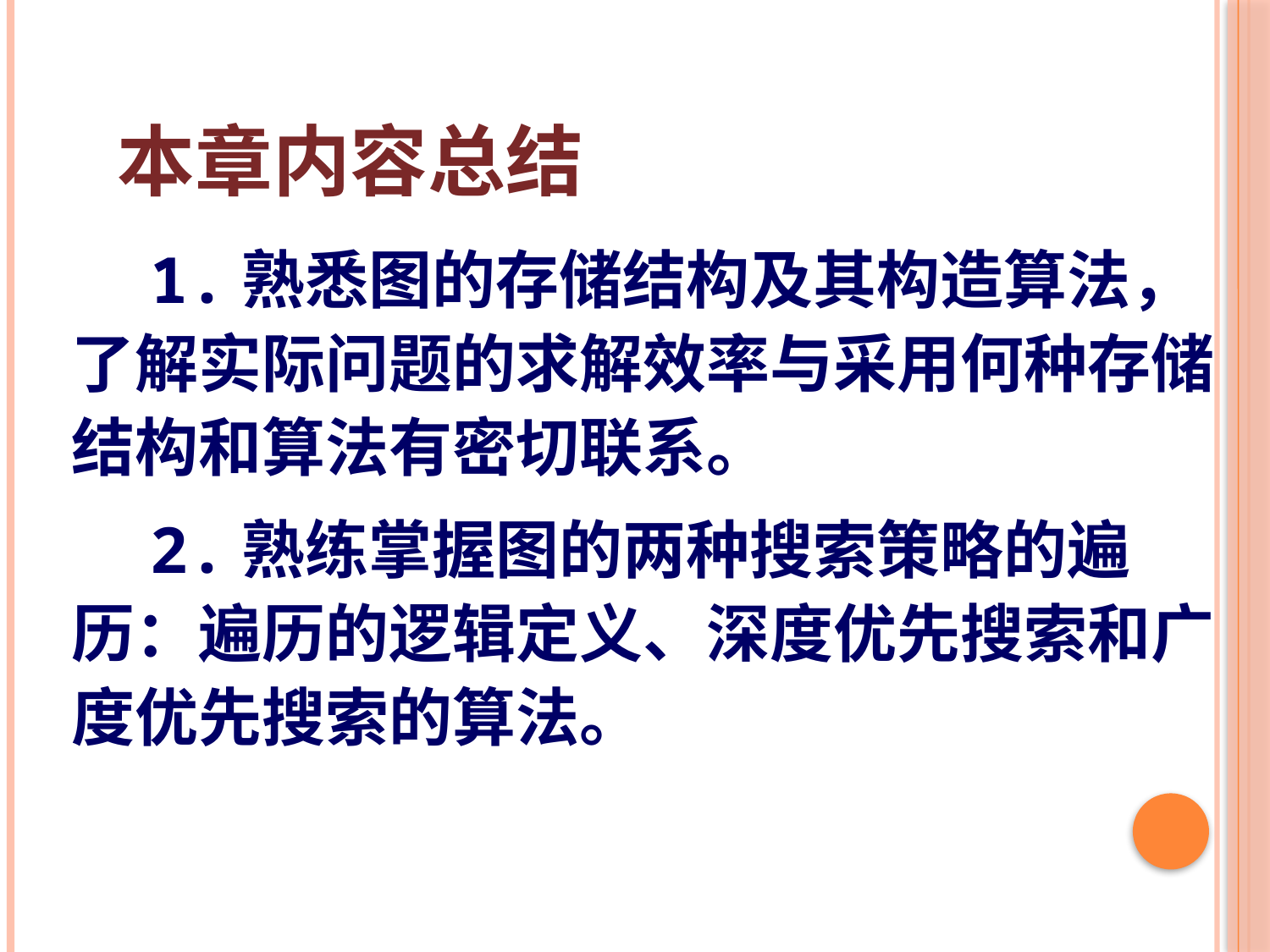

本章内容总结
　1.熟悉图的存储结构及其构造算法，了解实际问题的求解效率与采用何种存储结构和算法有密切联系。
　2.熟练掌握图的两种搜索策略的遍历：遍历的逻辑定义、深度优先搜索和广度优先搜索的算法。